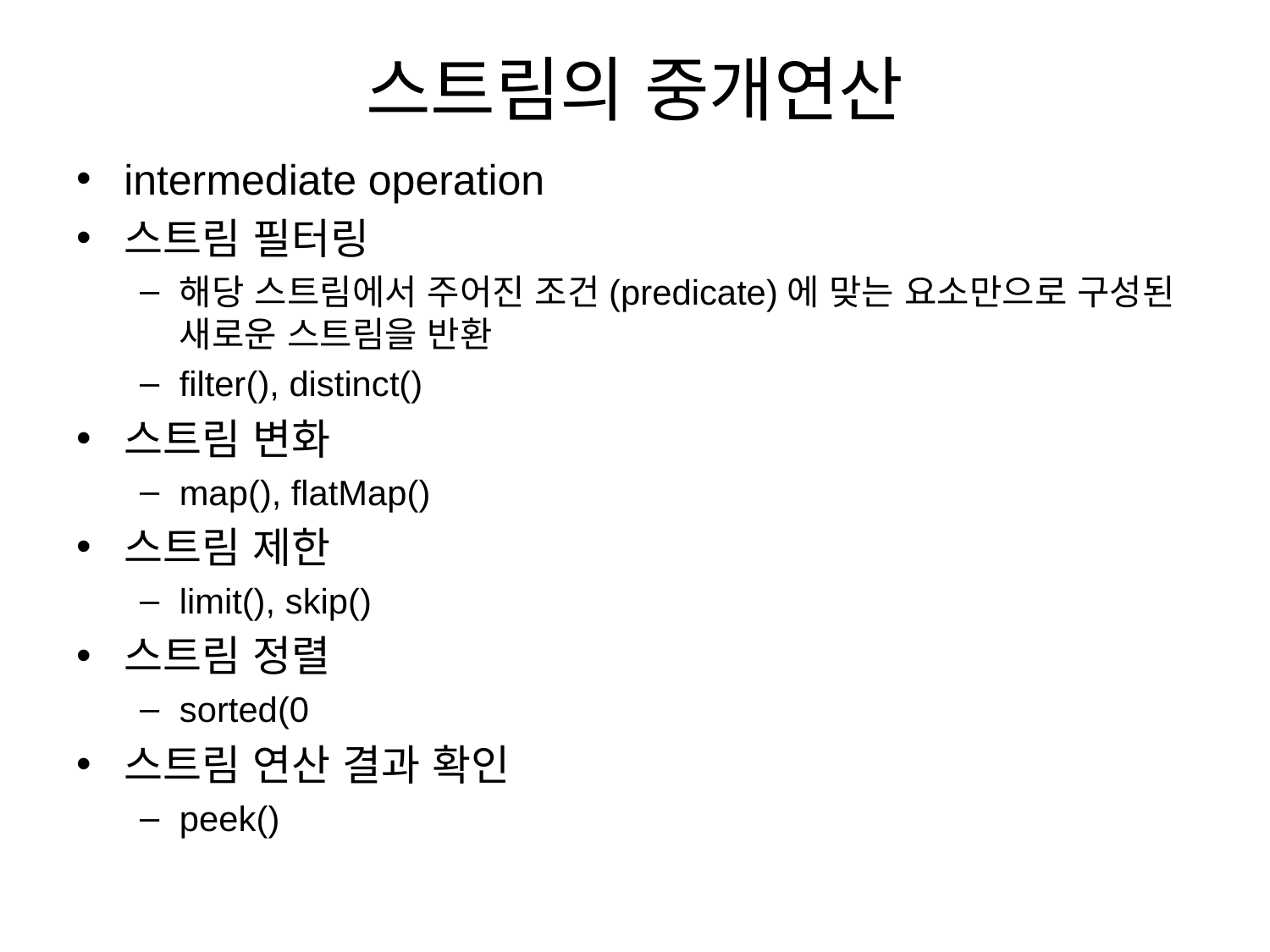

# 스트림의 중개연산
intermediate operation
스트림 필터링
해당 스트림에서 주어진 조건(predicate)에 맞는 요소만으로 구성된 새로운 스트림을 반환
filter(), distinct()
스트림 변화
map(), flatMap()
스트림 제한
limit(), skip()
스트림 정렬
sorted(0
스트림 연산 결과 확인
peek()